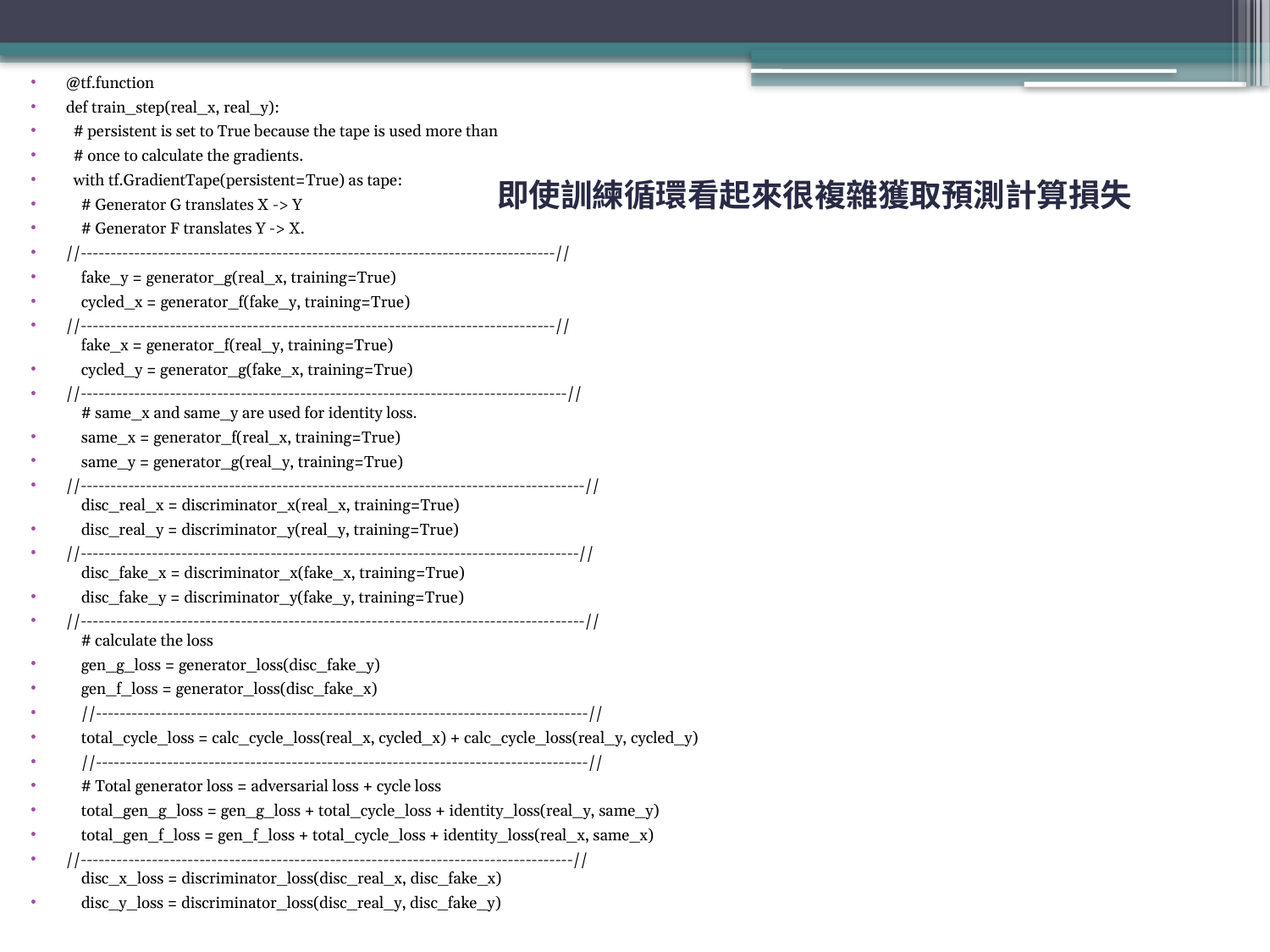

@tf.function
def train_step(real_x, real_y):
  # persistent is set to True because the tape is used more than
  # once to calculate the gradients.
  with tf.GradientTape(persistent=True) as tape:
    # Generator G translates X -> Y
    # Generator F translates Y -> X.
//--------------------------------------------------------------------------------//
    fake_y = generator_g(real_x, training=True)
    cycled_x = generator_f(fake_y, training=True)
//--------------------------------------------------------------------------------//
    fake_x = generator_f(real_y, training=True)
    cycled_y = generator_g(fake_x, training=True)
//----------------------------------------------------------------------------------//
    # same_x and same_y are used for identity loss.
    same_x = generator_f(real_x, training=True)
    same_y = generator_g(real_y, training=True)
//-------------------------------------------------------------------------------------//
    disc_real_x = discriminator_x(real_x, training=True)
    disc_real_y = discriminator_y(real_y, training=True)
//------------------------------------------------------------------------------------//
    disc_fake_x = discriminator_x(fake_x, training=True)
    disc_fake_y = discriminator_y(fake_y, training=True)
//-------------------------------------------------------------------------------------//
    # calculate the loss
    gen_g_loss = generator_loss(disc_fake_y)
    gen_f_loss = generator_loss(disc_fake_x)
    //-----------------------------------------------------------------------------------//
    total_cycle_loss = calc_cycle_loss(real_x, cycled_x) + calc_cycle_loss(real_y, cycled_y)
    //-----------------------------------------------------------------------------------//
    # Total generator loss = adversarial loss + cycle loss
    total_gen_g_loss = gen_g_loss + total_cycle_loss + identity_loss(real_y, same_y)
    total_gen_f_loss = gen_f_loss + total_cycle_loss + identity_loss(real_x, same_x)
//-----------------------------------------------------------------------------------//
    disc_x_loss = discriminator_loss(disc_real_x, disc_fake_x)
    disc_y_loss = discriminator_loss(disc_real_y, disc_fake_y)
即使訓練循環看起來很複雜獲取預測計算損失--